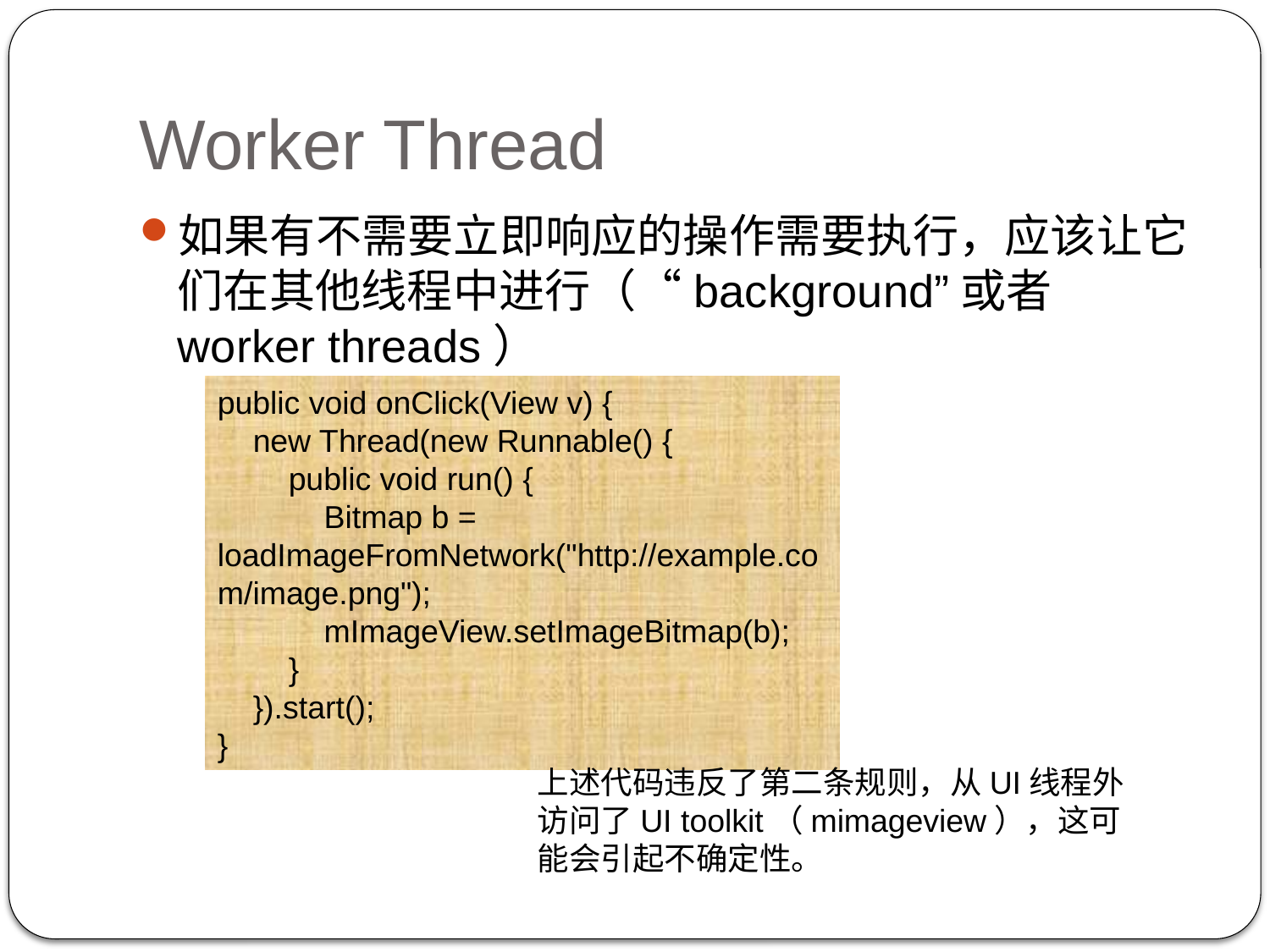

# Worker Thread
如果有不需要立即响应的操作需要执行，应该让它们在其他线程中进行（“background”或者worker threads）
public void onClick(View v) {
    new Thread(new Runnable() {
        public void run() {
            Bitmap b = loadImageFromNetwork("http://example.com/image.png");
            mImageView.setImageBitmap(b);
        }
    }).start();
}
上述代码违反了第二条规则，从UI线程外访问了UI toolkit（mimageview），这可能会引起不确定性。